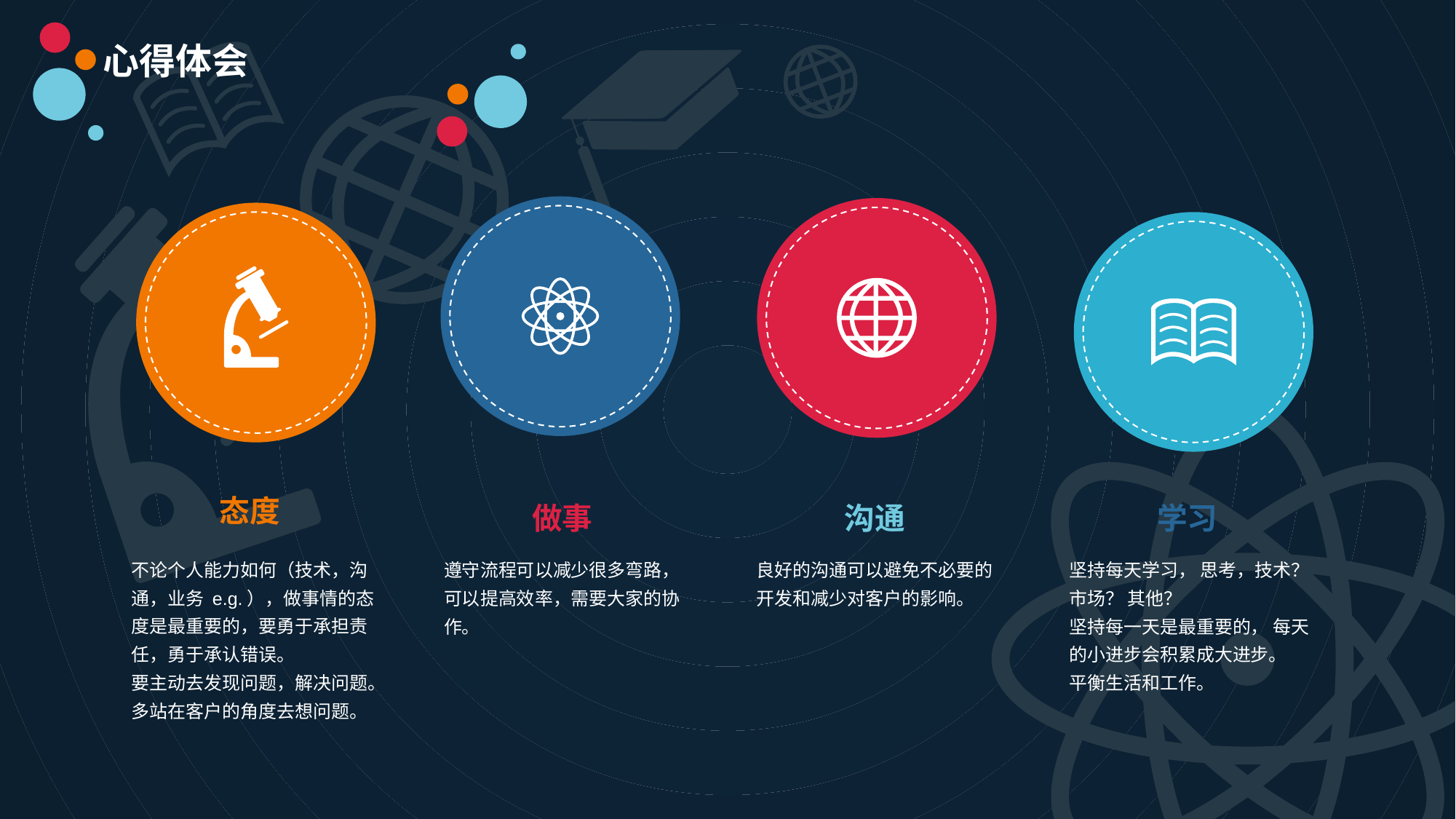

心得体会

态度
不论个人能力如何（技术，沟通，业务 e.g.），做事情的态度是最重要的，要勇于承担责任，勇于承认错误。
要主动去发现问题，解决问题。
多站在客户的角度去想问题。

做事
遵守流程可以减少很多弯路，可以提高效率，需要大家的协作。
沟通
良好的沟通可以避免不必要的开发和减少对客户的影响。
学习
坚持每天学习， 思考，技术？ 市场？ 其他？
坚持每一天是最重要的， 每天的小进步会积累成大进步。
平衡生活和工作。